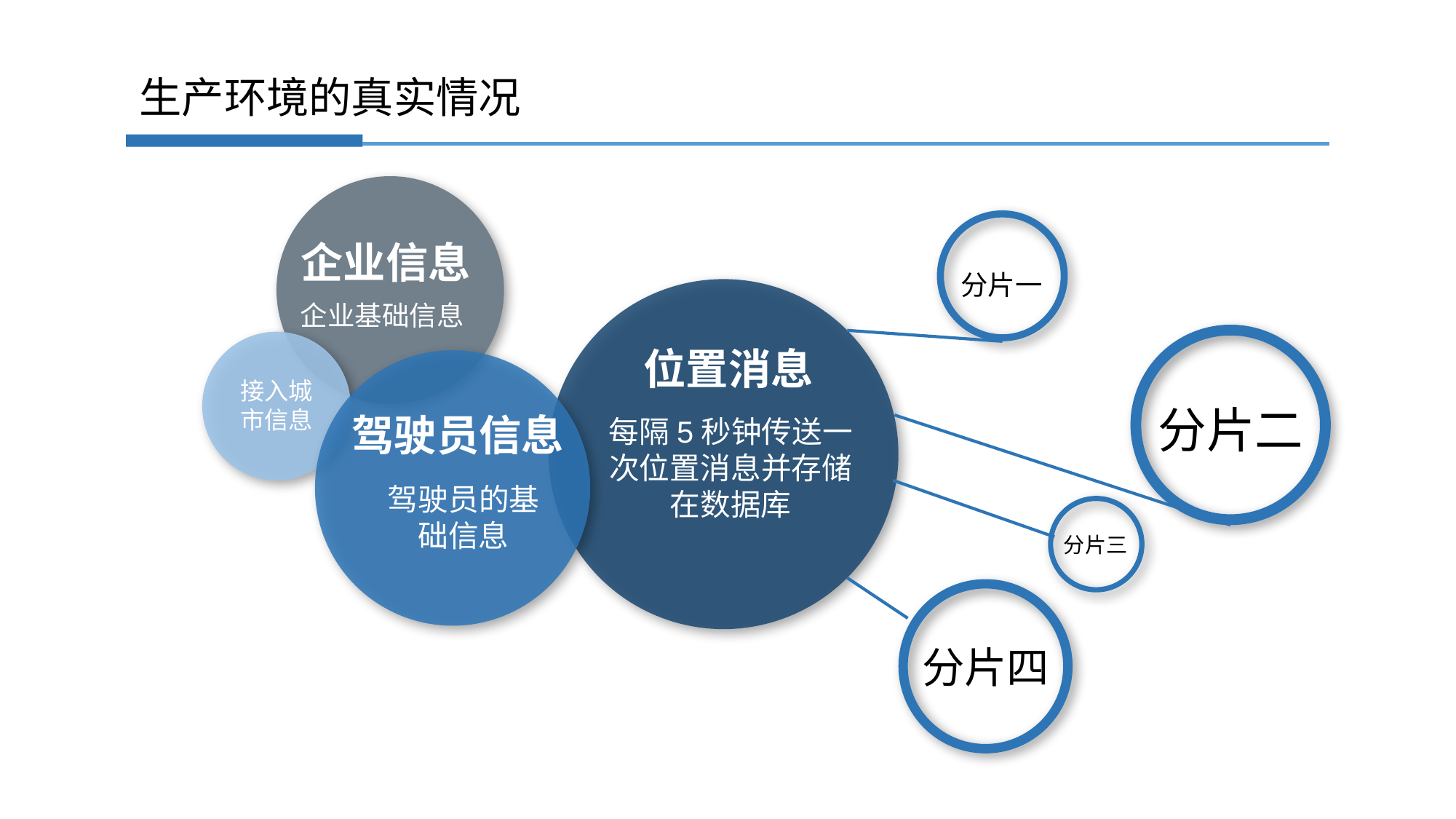

生产环境的真实情况

企业信息
企业基础信息
分片一

位置消息
每隔5秒钟传送一次位置消息并存储在数据库

接入城市信息
分片二
驾驶员信息
驾驶员的基础信息
分片三

分片四